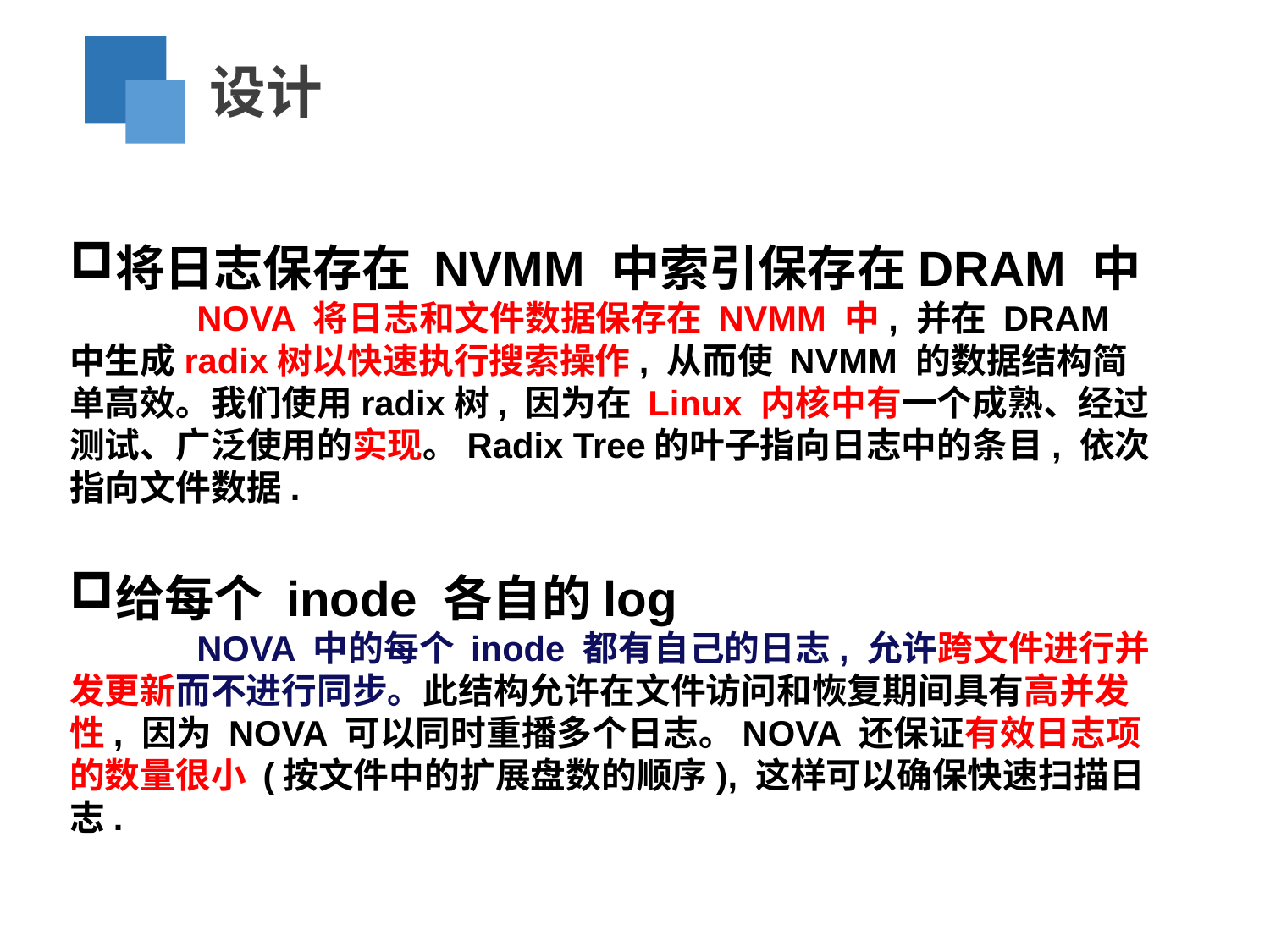

设计
将日志保存在 NVMM 中索引保存在DRAM 中
 	NOVA 将日志和文件数据保存在 NVMM 中, 并在 DRAM 中生成radix树以快速执行搜索操作, 从而使 NVMM 的数据结构简单高效。我们使用radix树, 因为在 Linux 内核中有一个成熟、经过测试、广泛使用的实现。Radix Tree的叶子指向日志中的条目, 依次指向文件数据.

给每个 inode 各自的log
 	NOVA 中的每个 inode 都有自己的日志, 允许跨文件进行并发更新而不进行同步。此结构允许在文件访问和恢复期间具有高并发性, 因为 NOVA 可以同时重播多个日志。NOVA 还保证有效日志项的数量很小 (按文件中的扩展盘数的顺序), 这样可以确保快速扫描日志.

17